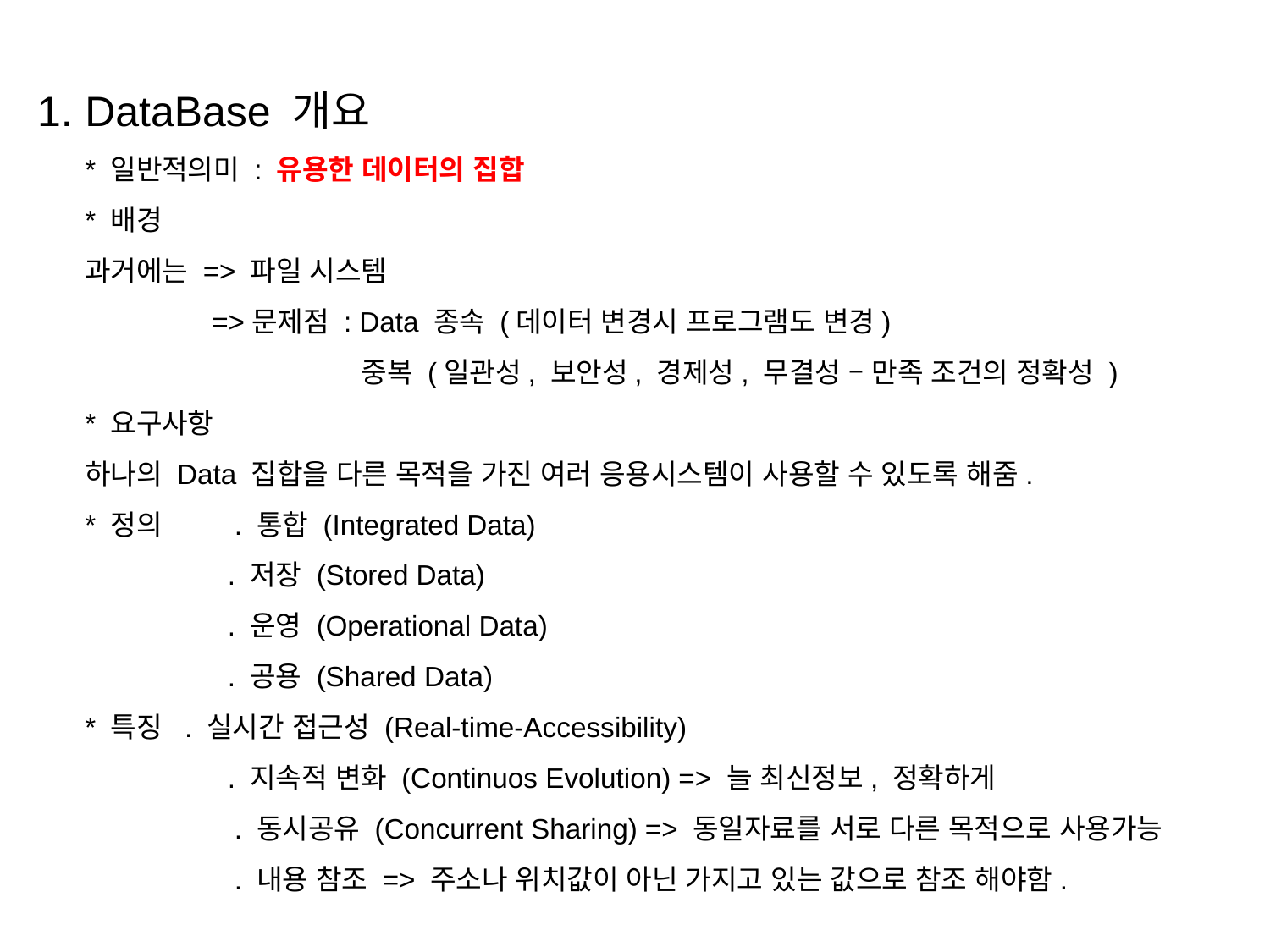

DataBase 개요
* 일반적의미 : 유용한 데이터의 집합
* 배경
과거에는 => 파일 시스템
	=>문제점 : Data 종속 (데이터 변경시 프로그램도 변경)
  		  중복 (일관성, 보안성, 경제성, 무결성 – 만족 조건의 정확성 )
* 요구사항
하나의 Data 집합을 다른 목적을 가진 여러 응용시스템이 사용할 수 있도록 해줌.
* 정의	  . 통합 (Integrated Data)
	  . 저장 (Stored Data)
	  . 운영 (Operational Data)
	  . 공용 (Shared Data)
* 특징  . 실시간 접근성 (Real-time-Accessibility)
	  . 지속적 변화 (Continuos Evolution) => 늘 최신정보, 정확하게
	  . 동시공유 (Concurrent Sharing) => 동일자료를 서로 다른 목적으로 사용가능
	  . 내용 참조 => 주소나 위치값이 아닌 가지고 있는 값으로 참조 해야함.